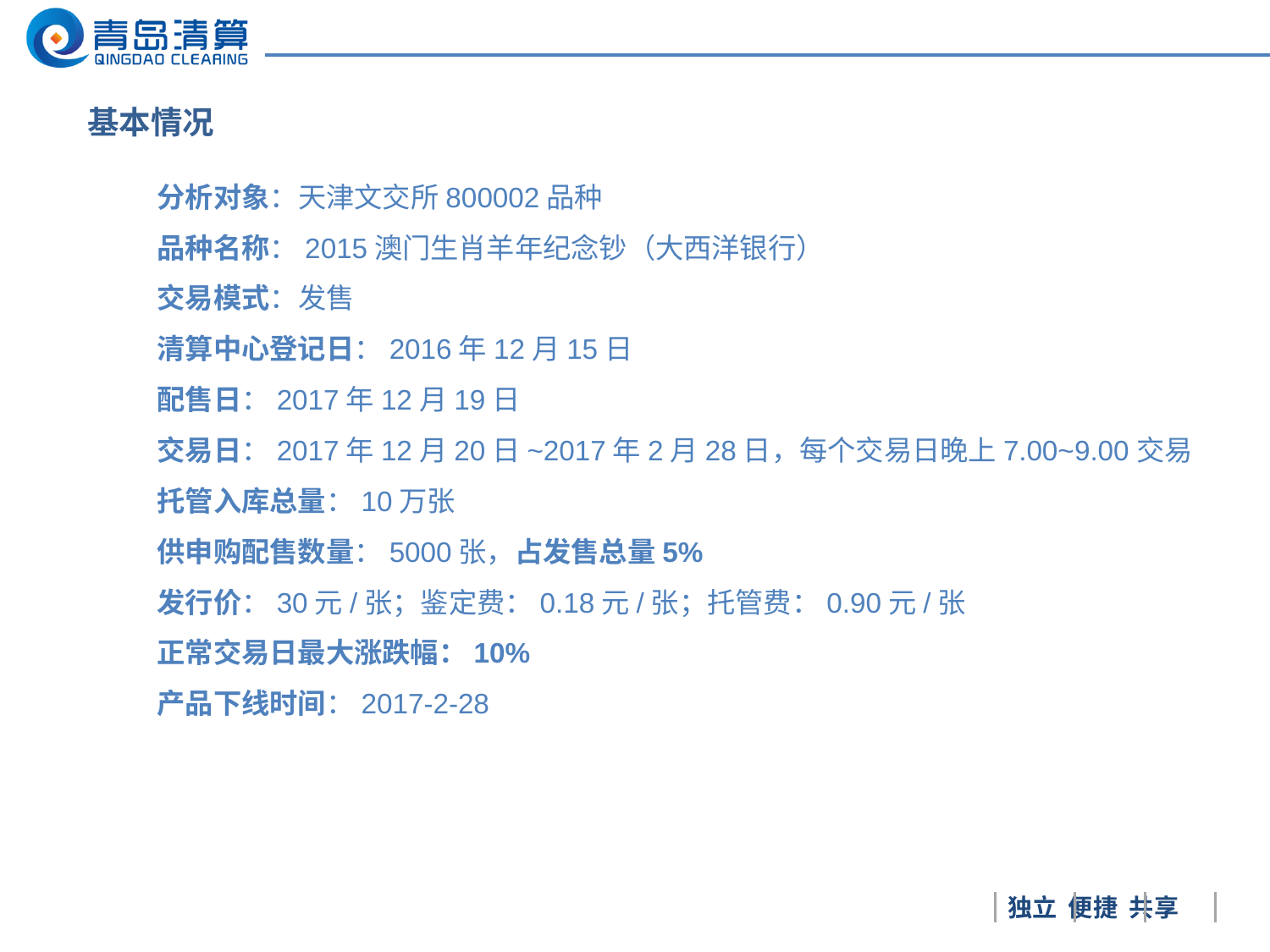

战略布局图
基本情况
分析对象：天津文交所800002品种
品种名称：2015澳门生肖羊年纪念钞（大西洋银行）
交易模式：发售
清算中心登记日：2016年12月15日
配售日：2017年12月19日
交易日：2017年12月20日~2017年2月28日，每个交易日晚上7.00~9.00交易
托管入库总量：10万张
供申购配售数量：5000张，占发售总量5%
发行价：30元/张；鉴定费：0.18元/张；托管费：0.90元/张
正常交易日最大涨跌幅：10%
产品下线时间：2017-2-28